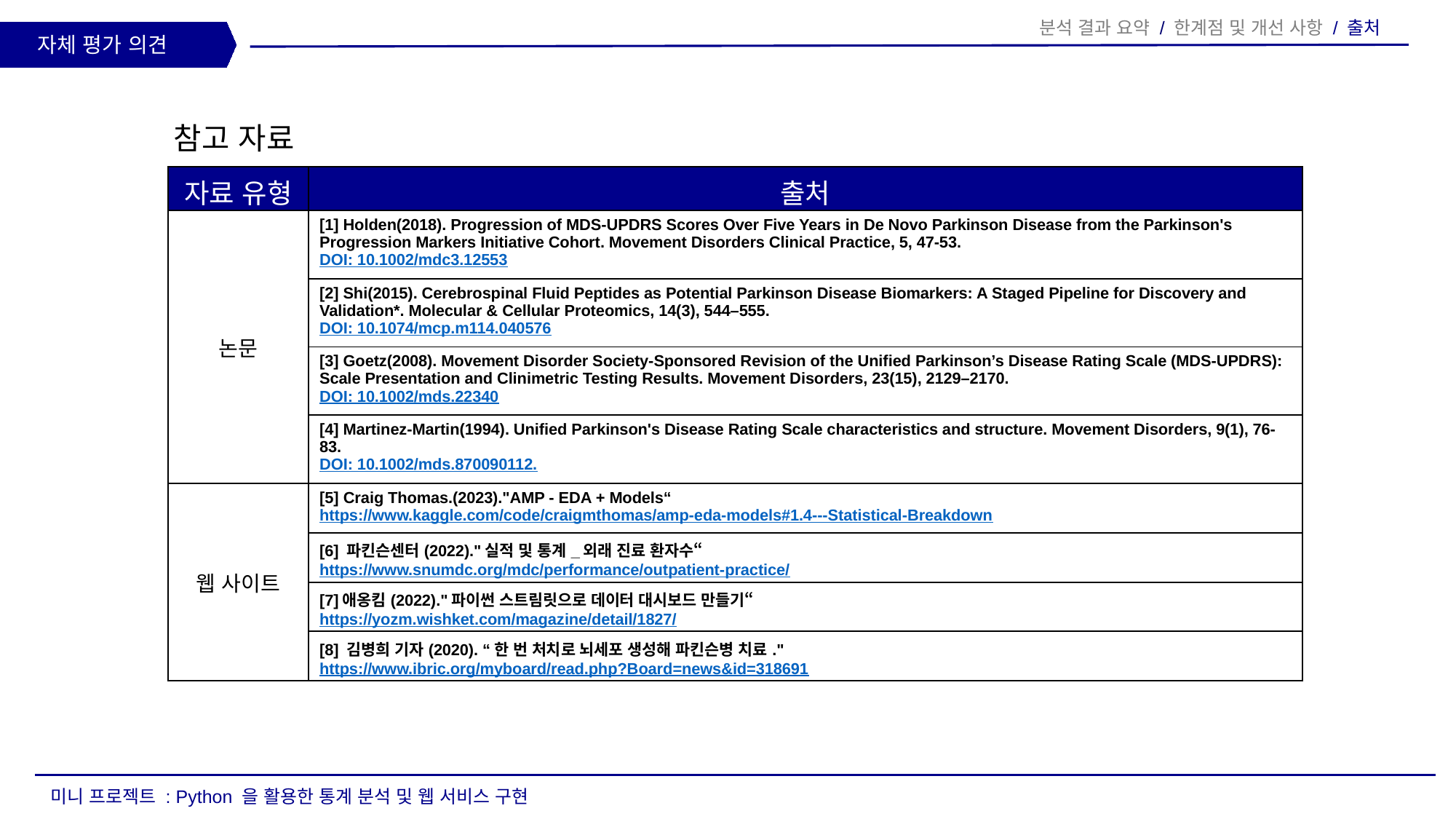

분석 결과 요약 / 한계점 및 개선 사항 / 출처

자체 평가 의견
자체 평가 의견
수행 결과 Ⅰ
참고 자료
| 자료 유형 | 출처 |
| --- | --- |
| 논문 | [1] Holden(2018). Progression of MDS-UPDRS Scores Over Five Years in De Novo Parkinson Disease from the Parkinson's Progression Markers Initiative Cohort. Movement Disorders Clinical Practice, 5, 47-53. DOI: 10.1002/mdc3.12553 |
|  | [2] Shi(2015). Cerebrospinal Fluid Peptides as Potential Parkinson Disease Biomarkers: A Staged Pipeline for Discovery and Validation\*. Molecular & Cellular Proteomics, 14(3), 544–555. DOI: 10.1074/mcp.m114.040576 |
|  | [3] Goetz(2008). Movement Disorder Society-Sponsored Revision of the Unified Parkinson’s Disease Rating Scale (MDS-UPDRS): Scale Presentation and Clinimetric Testing Results. Movement Disorders, 23(15), 2129–2170. DOI: 10.1002/mds.22340 |
|  | [4] Martinez-Martin(1994). Unified Parkinson's Disease Rating Scale characteristics and structure. Movement Disorders, 9(1), 76-83. DOI: 10.1002/mds.870090112. |
| 웹 사이트 | [5] Craig Thomas.(2023)."AMP - EDA + Models“ https://www.kaggle.com/code/craigmthomas/amp-eda-models#1.4---Statistical-Breakdown |
|  | [6] 파킨슨센터(2022)."실적 및 통계\_외래 진료 환자수“ https://www.snumdc.org/mdc/performance/outpatient-practice/ |
|  | [7]애옹킴(2022)."파이썬 스트림릿으로 데이터 대시보드 만들기“ https://yozm.wishket.com/magazine/detail/1827/ |
|  | [8] 김병희 기자(2020). “한 번 처치로 뇌세포 생성해 파킨슨병 치료." https://www.ibric.org/myboard/read.php?Board=news&id=318691 |
미니 프로젝트 : Python 을 활용한 통계 분석 및 웹 서비스 구현